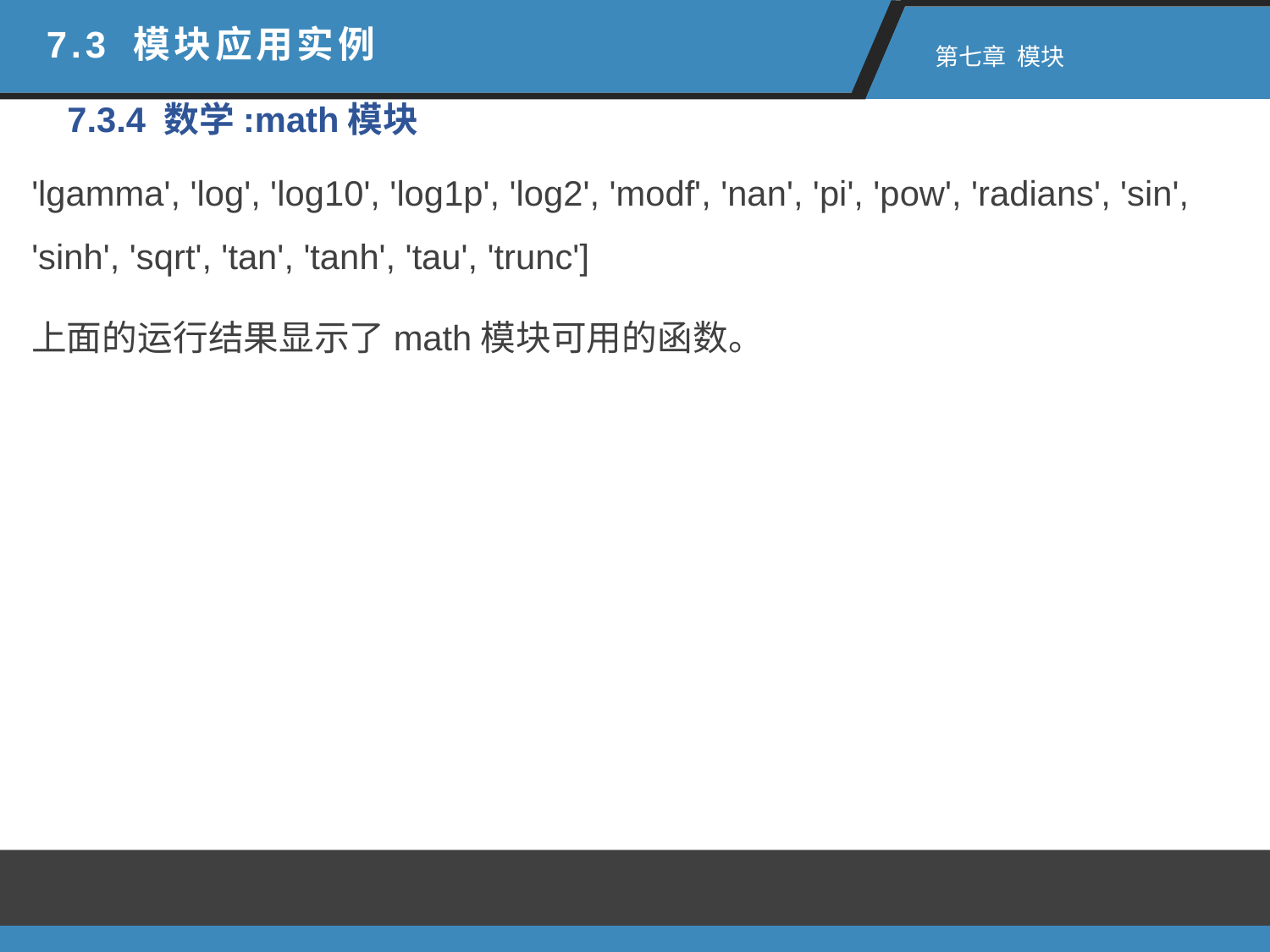

7.3 模块应用实例
  第七章  模块
7.3.4 数学:math模块
'lgamma', 'log', 'log10', 'log1p', 'log2', 'modf', 'nan', 'pi', 'pow', 'radians', 'sin', 'sinh', 'sqrt', 'tan', 'tanh', 'tau', 'trunc']
上面的运行结果显示了math模块可用的函数。